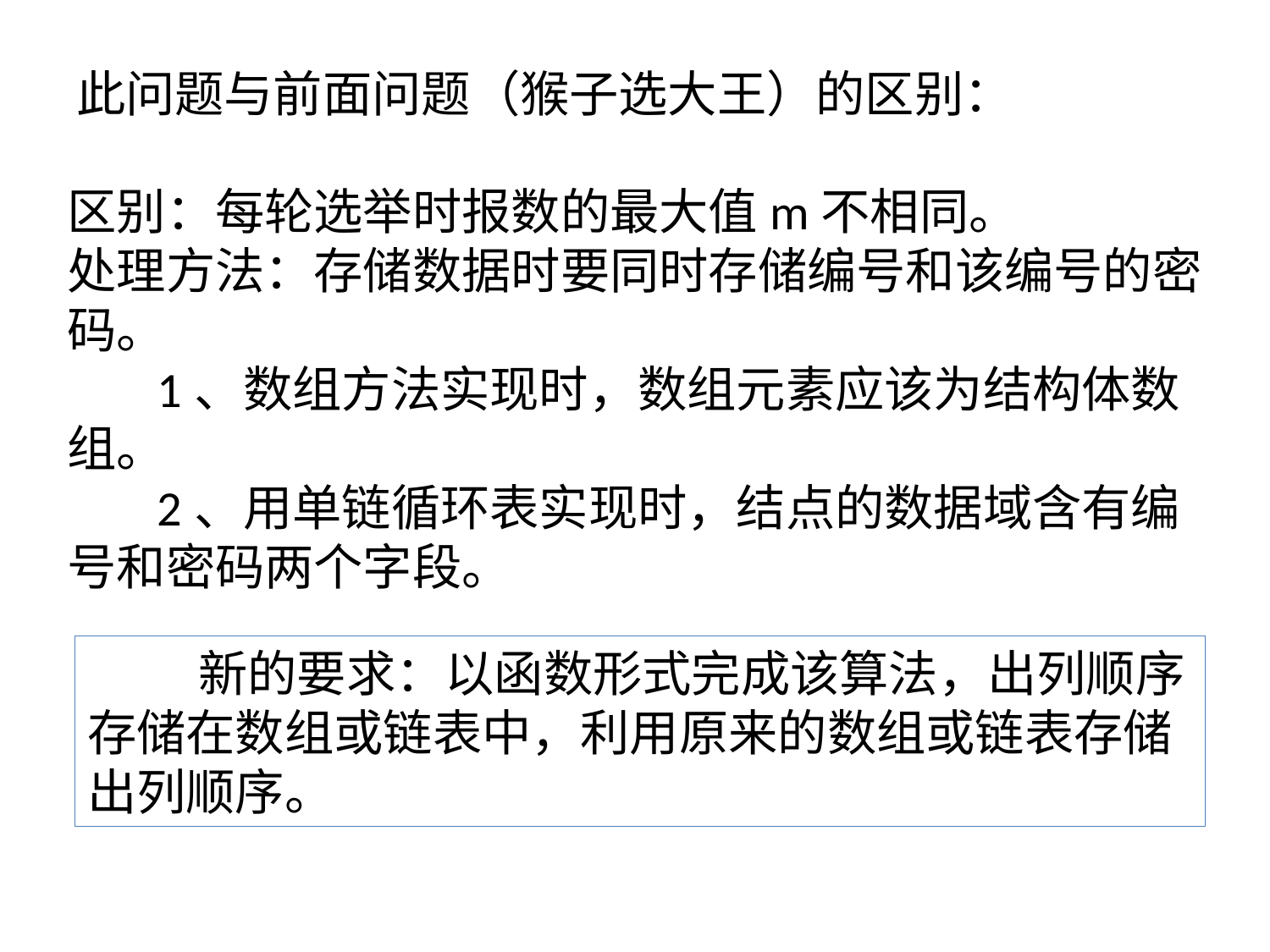

# 此问题与前面问题（猴子选大王）的区别：
区别：每轮选举时报数的最大值m不相同。
处理方法：存储数据时要同时存储编号和该编号的密码。
        1、数组方法实现时，数组元素应该为结构体数组。
        2、用单链循环表实现时，结点的数据域含有编号和密码两个字段。
         新的要求：以函数形式完成该算法，出列顺序存储在数组或链表中，利用原来的数组或链表存储出列顺序。